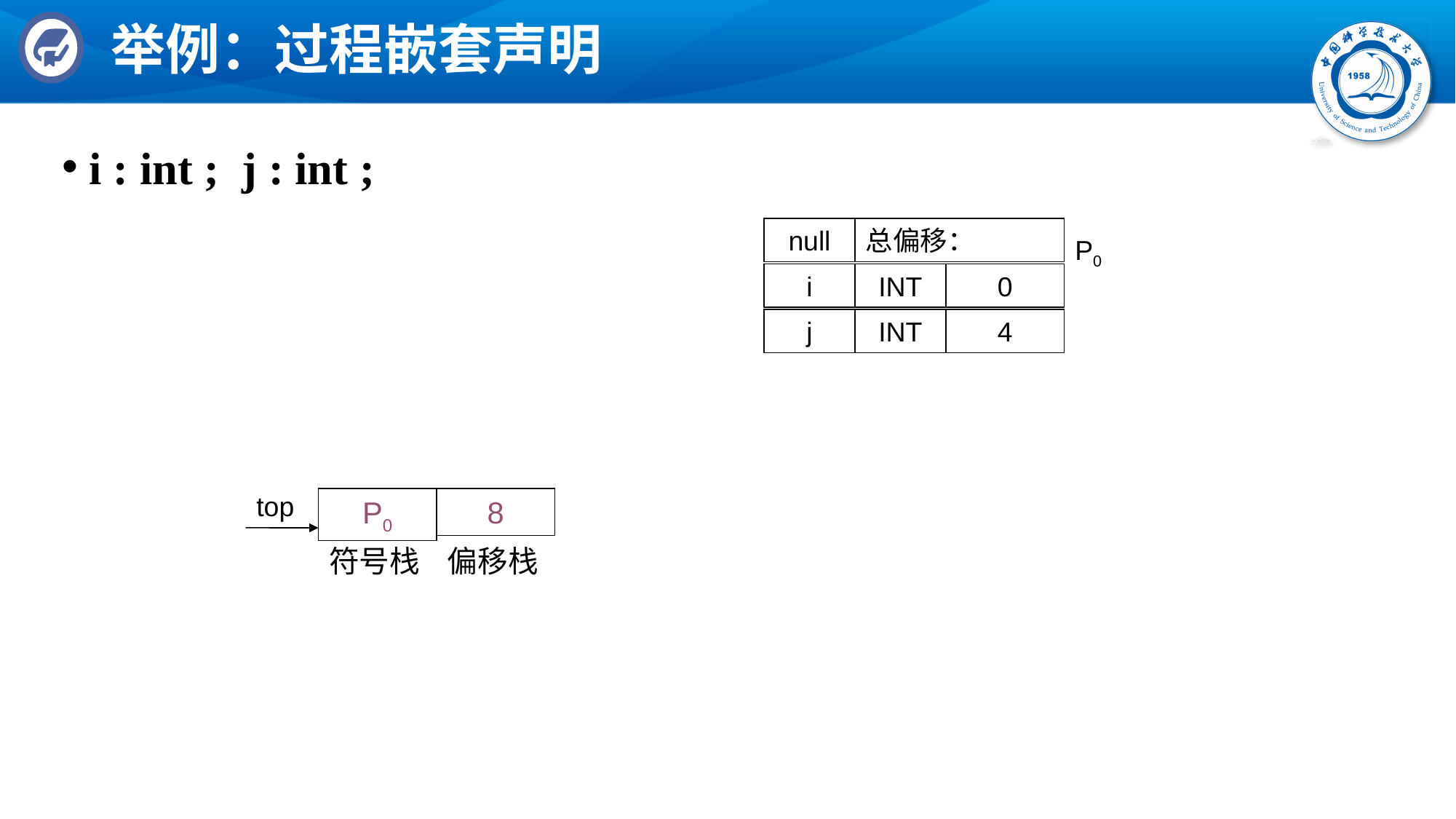

# 举例：过程嵌套声明
i : int ;  j : int ;
null
总偏移：
P0
i
INT
0
j
INT
4
top
P0
8

符号栈
偏移栈